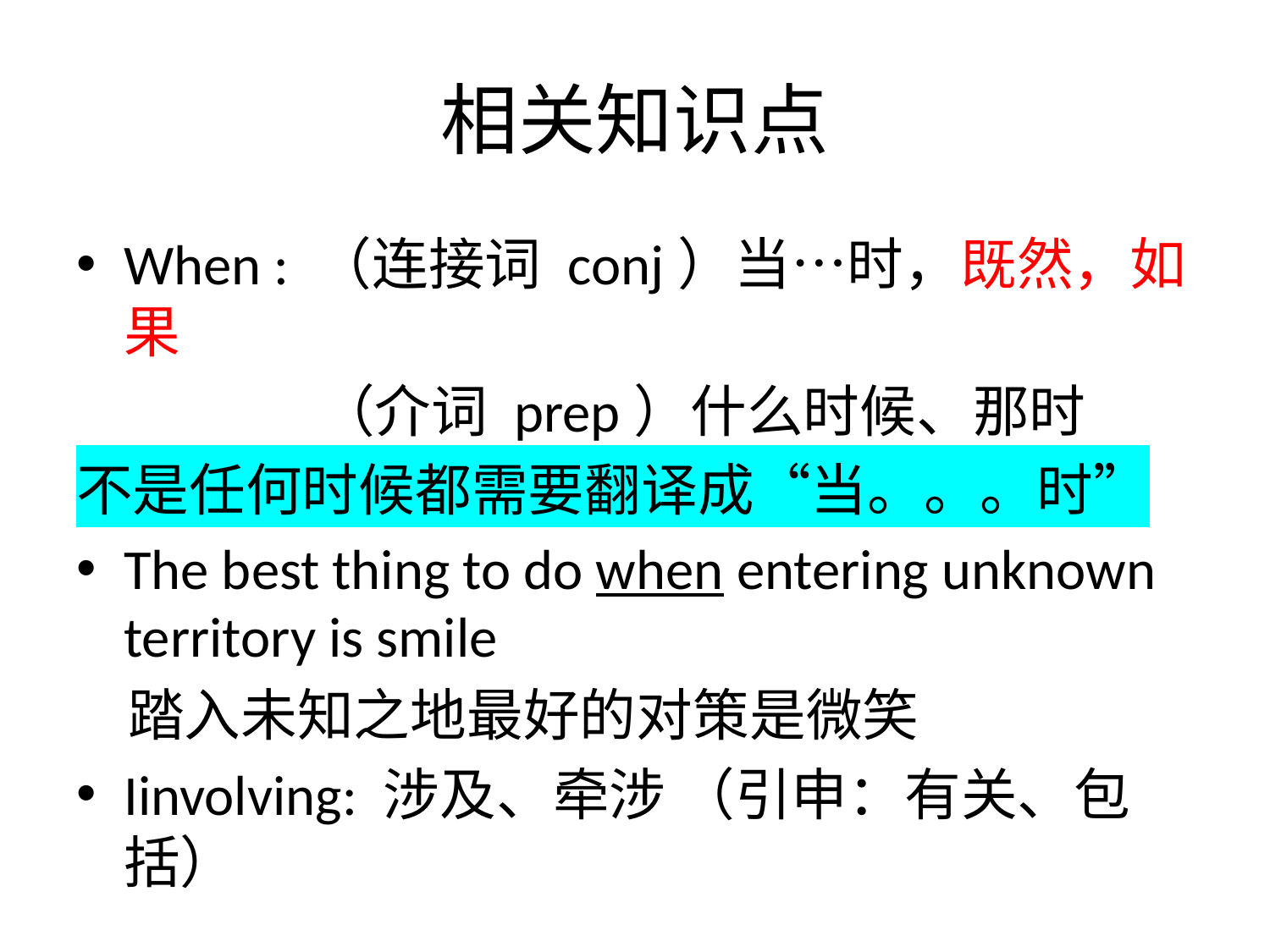

# 相关知识点
When : （连接词 conj）当…时，既然，如果
                  （介词 prep）什么时候、那时
不是任何时候都需要翻译成“当。。。时”
The best thing to do when entering unknown territory is smile
   踏入未知之地最好的对策是微笑
Iinvolving: 涉及、牵涉 （引申：有关、包括）